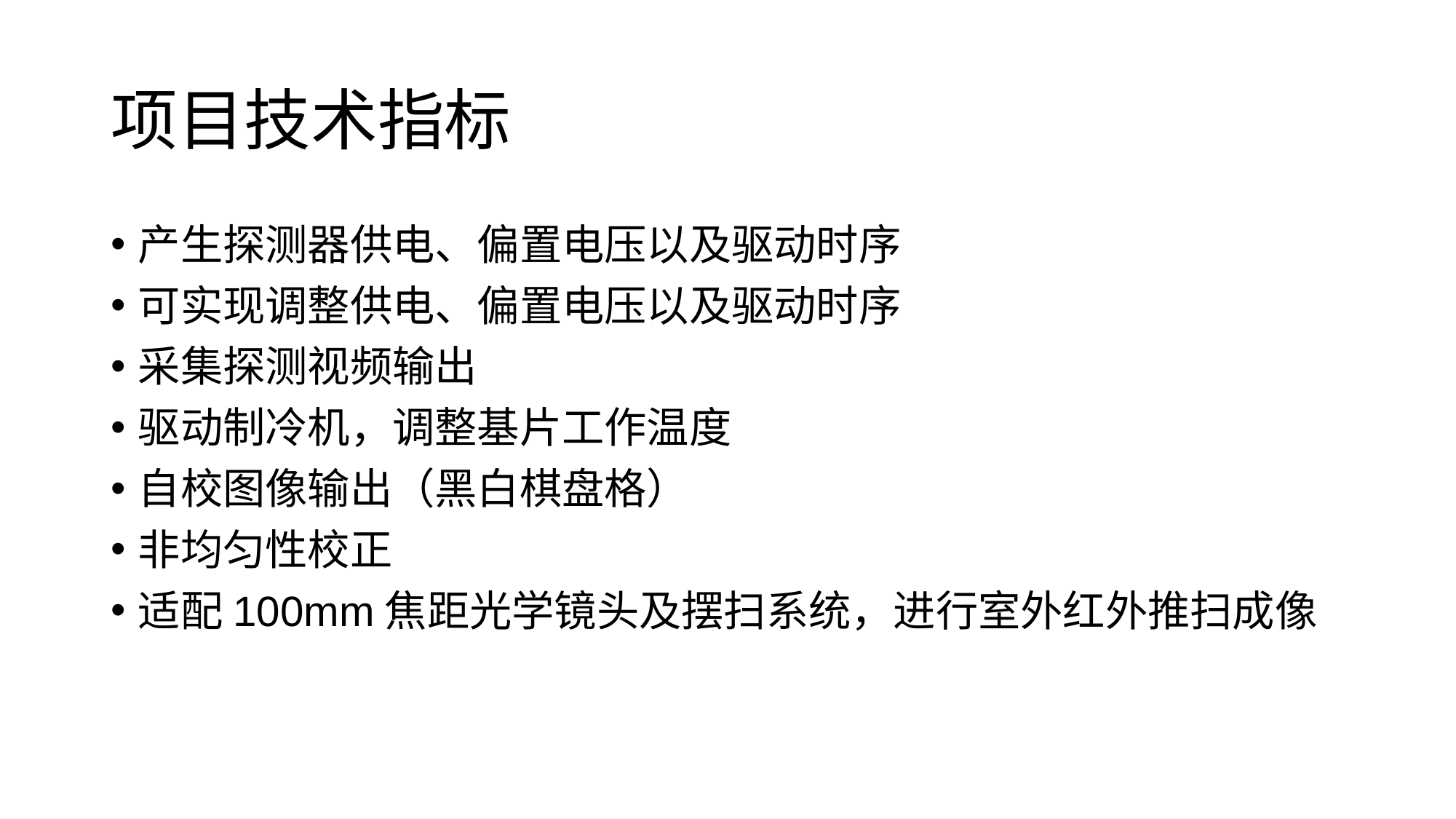

# 项目技术指标
产生探测器供电、偏置电压以及驱动时序
可实现调整供电、偏置电压以及驱动时序
采集探测视频输出
驱动制冷机，调整基片工作温度
自校图像输出（黑白棋盘格）
非均匀性校正
适配100mm焦距光学镜头及摆扫系统，进行室外红外推扫成像